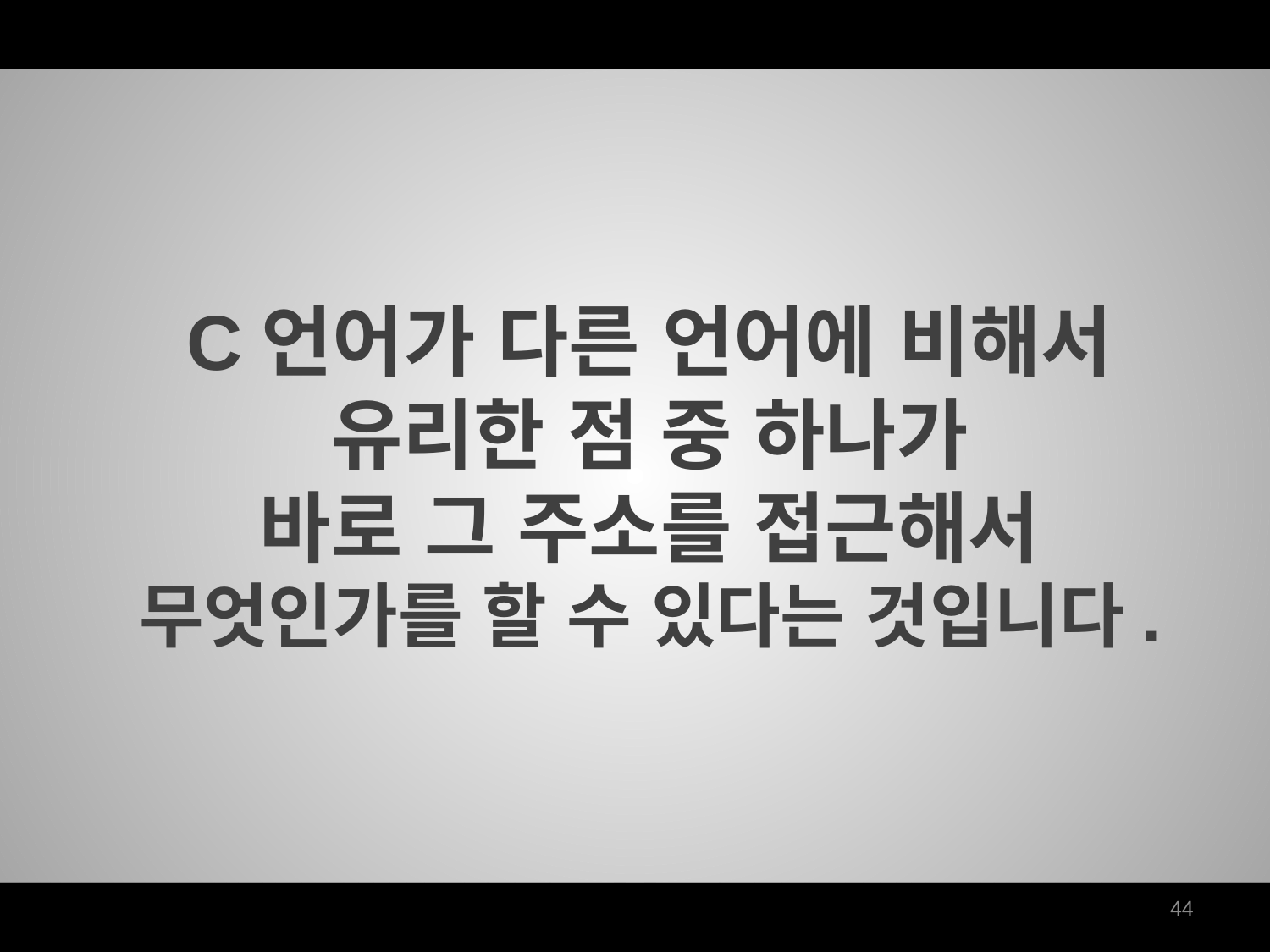

C언어가 다른 언어에 비해서
유리한 점 중 하나가
바로 그 주소를 접근해서
무엇인가를 할 수 있다는 것입니다.
44